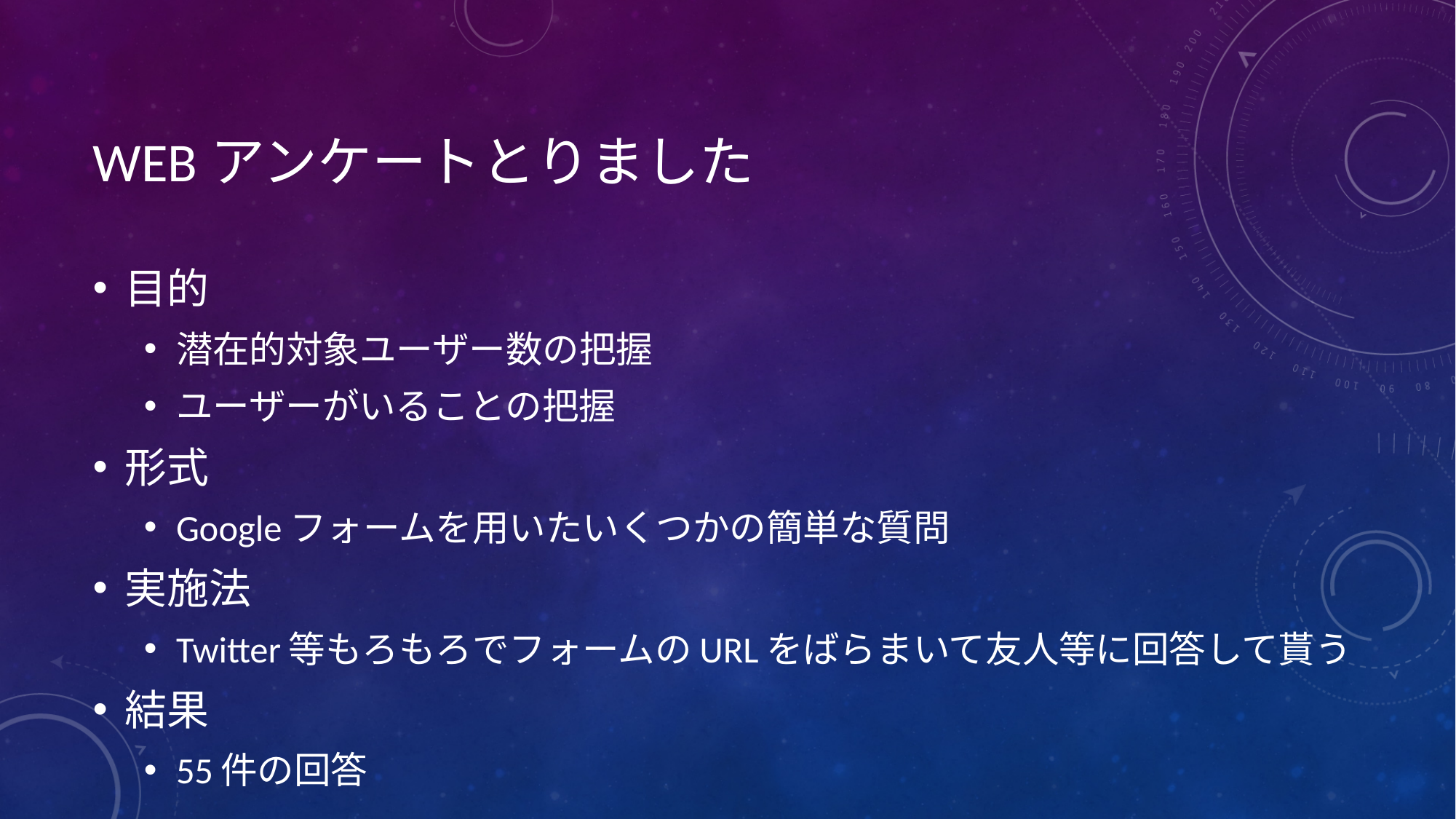

# Webアンケートとりました
目的
潜在的対象ユーザー数の把握
ユーザーがいることの把握
形式
Googleフォームを用いたいくつかの簡単な質問
実施法
Twitter等もろもろでフォームのURLをばらまいて友人等に回答して貰う
結果
55件の回答